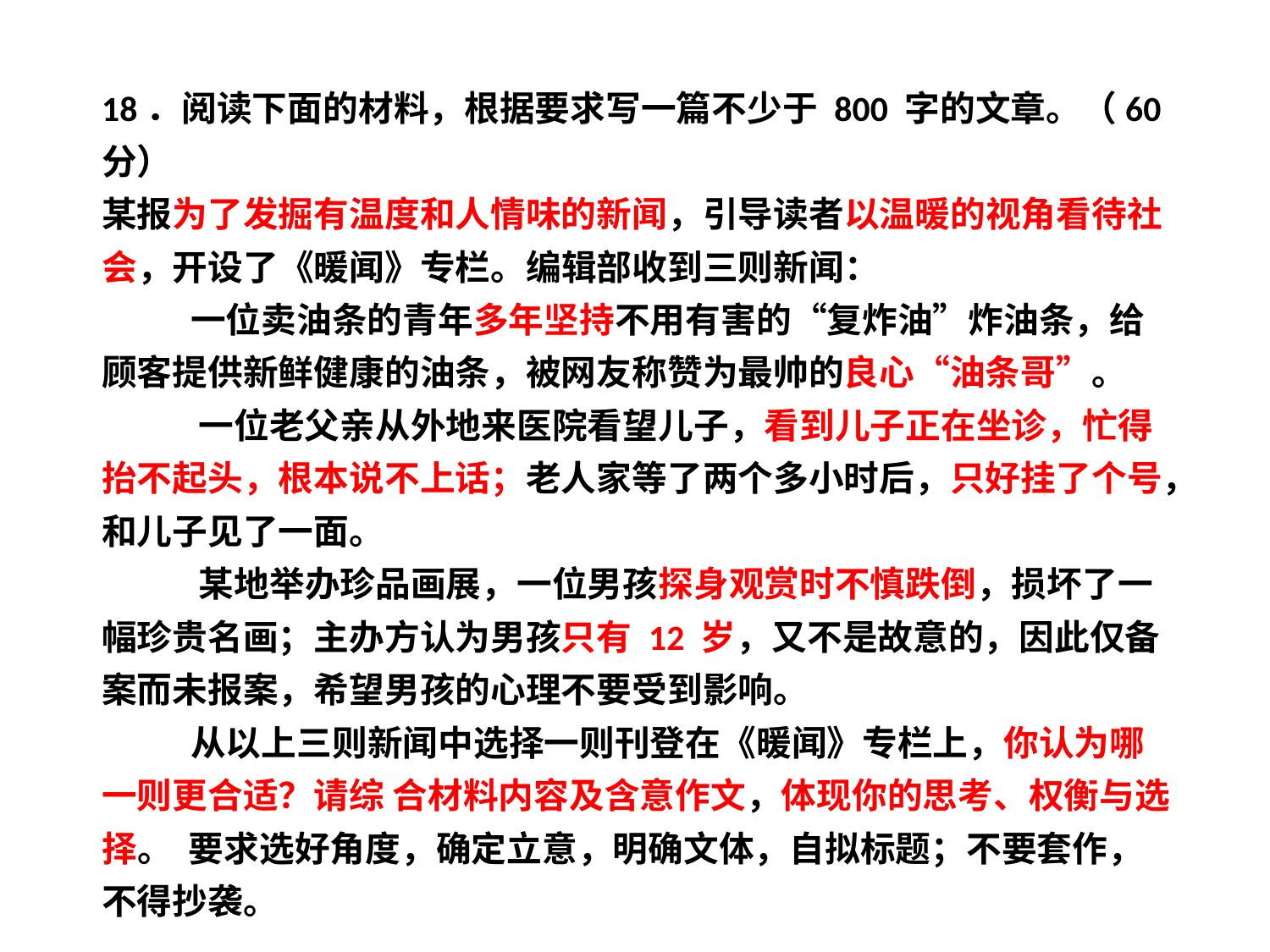

18．阅读下面的材料，根据要求写一篇不少于 800 字的文章。（60 分）
某报为了发掘有温度和人情味的新闻，引导读者以温暖的视角看待社会，开设了《暖闻》专栏。编辑部收到三则新闻：
          一位卖油条的青年多年坚持不用有害的“复炸油”炸油条，给顾客提供新鲜健康的油条，被网友称赞为最帅的良心“油条哥”。
           一位老父亲从外地来医院看望儿子，看到儿子正在坐诊，忙得抬不起头，根本说不上话；老人家等了两个多小时后，只好挂了个号，和儿子见了一面。
           某地举办珍品画展，一位男孩探身观赏时不慎跌倒，损坏了一幅珍贵名画；主办方认为男孩只有 12 岁，又不是故意的，因此仅备案而未报案，希望男孩的心理不要受到影响。
          从以上三则新闻中选择一则刊登在《暖闻》专栏上，你认为哪一则更合适？请综 合材料内容及含意作文，体现你的思考、权衡与选择。  要求选好角度，确定立意，明确文体，自拟标题；不要套作，不得抄袭。